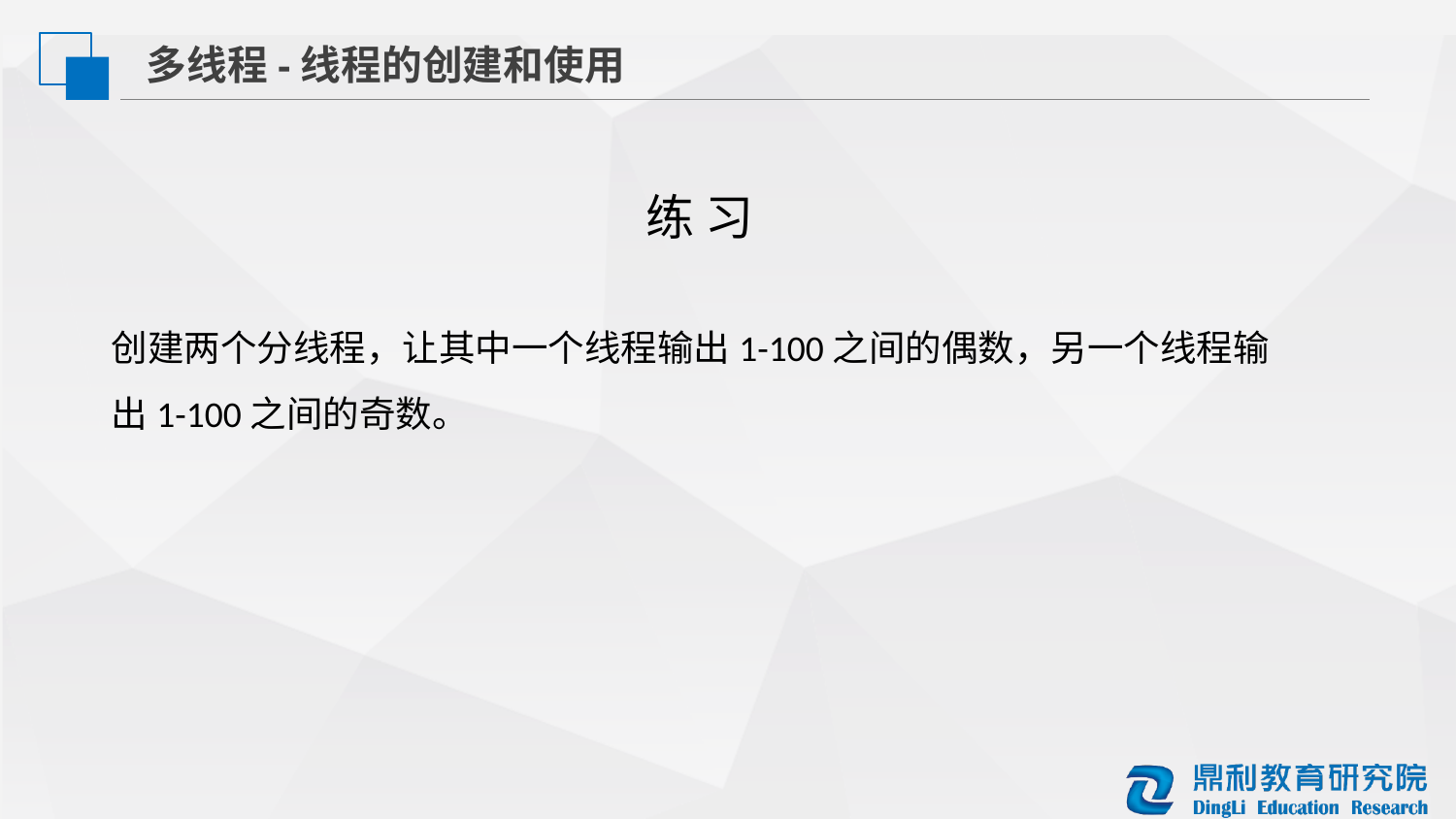

多线程-线程的创建和使用
练 习

创建两个分线程，让其中一个线程输出1-100之间的偶数，另一个线程输出1-100之间的奇数。